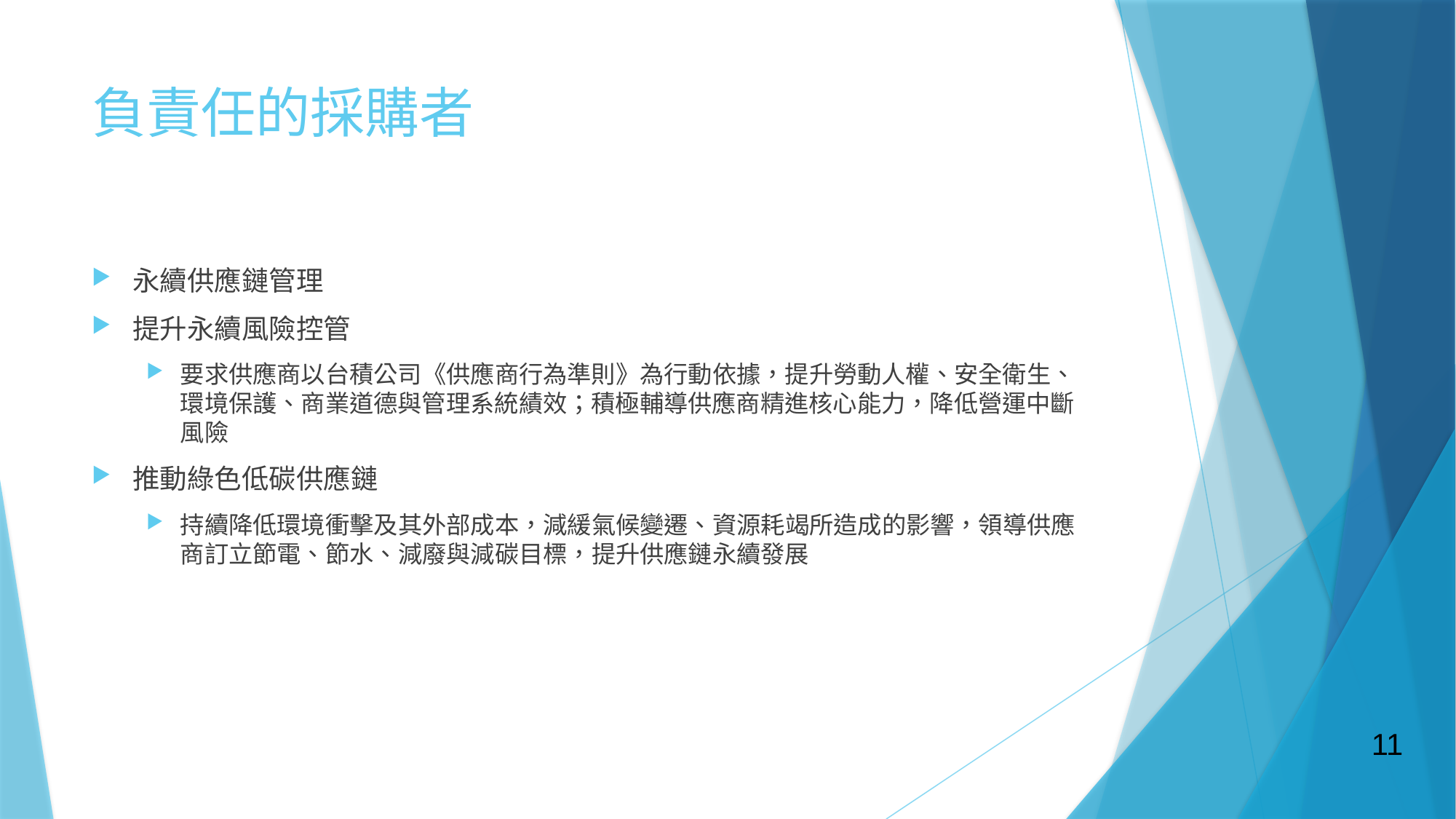

# 負責任的採購者
永續供應鏈管理
提升永續風險控管
要求供應商以台積公司《供應商行為準則》為行動依據，提升勞動人權、安全衛生、環境保護、商業道德與管理系統績效；積極輔導供應商精進核心能力，降低營運中斷風險
推動綠色低碳供應鏈
持續降低環境衝擊及其外部成本，減緩氣候變遷、資源耗竭所造成的影響，領導供應商訂立節電、節水、減廢與減碳目標，提升供應鏈永續發展
11